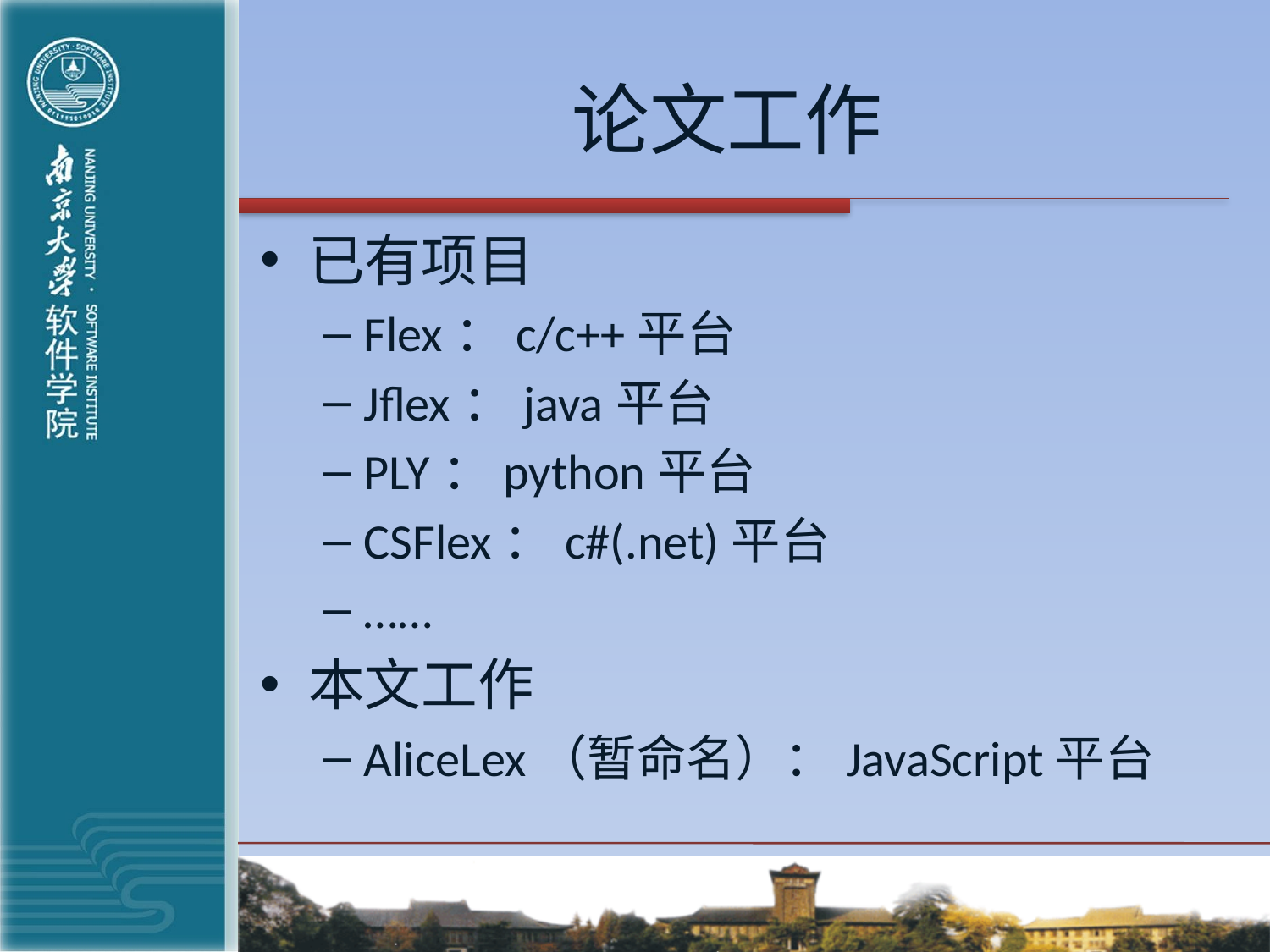

# 论文工作
已有项目
Flex：c/c++平台
Jflex：java平台
PLY：python平台
CSFlex：c#(.net)平台
……
本文工作
AliceLex（暂命名）：JavaScript平台